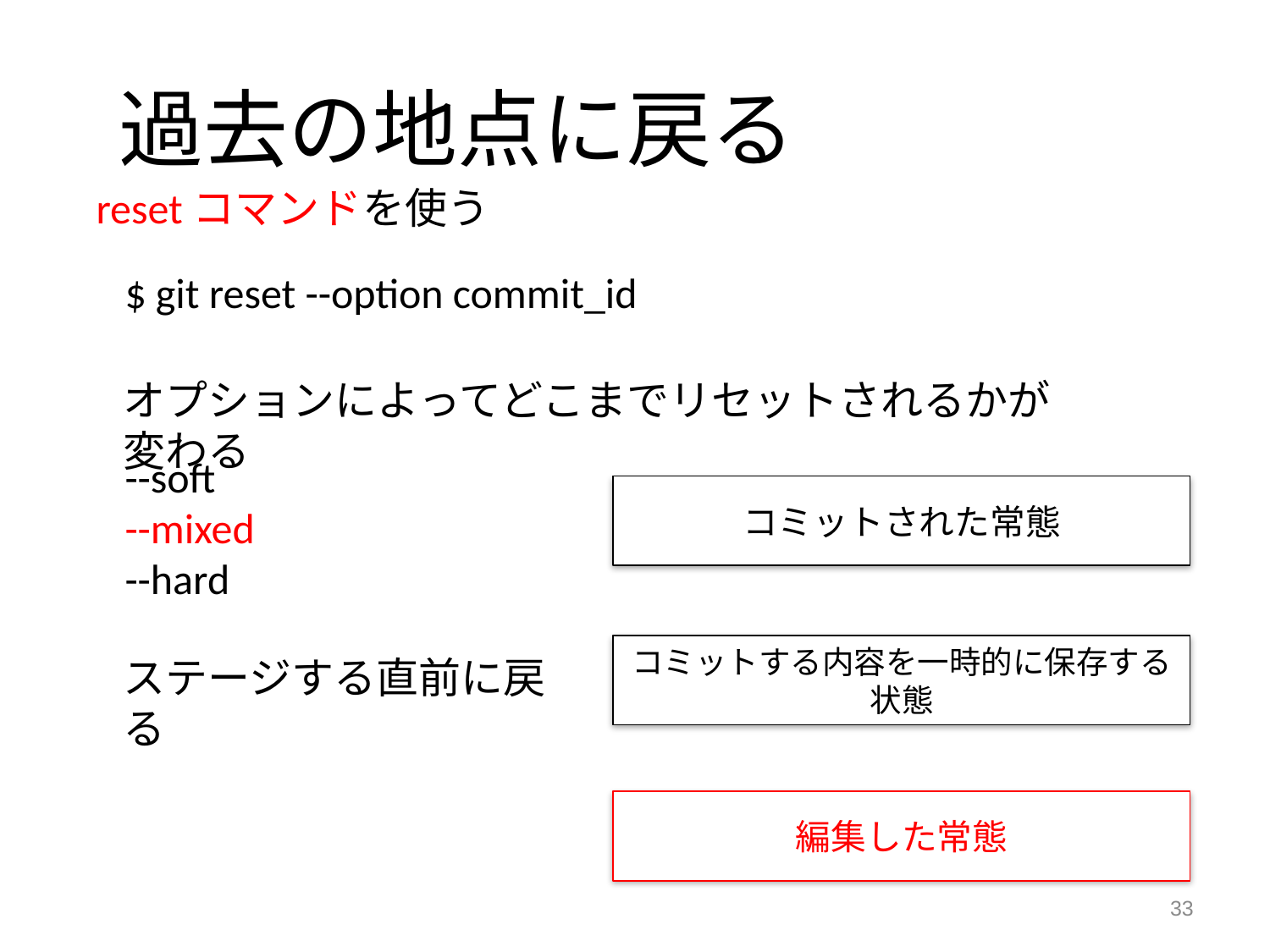

過去の地点に戻る
resetコマンドを使う
$ git reset --option commit_id
オプションによってどこまでリセットされるかが変わる
--soft
--mixed
--hard
コミットされた常態
コミットする内容を一時的に保存する状態
ステージする直前に戻る
編集した常態
33